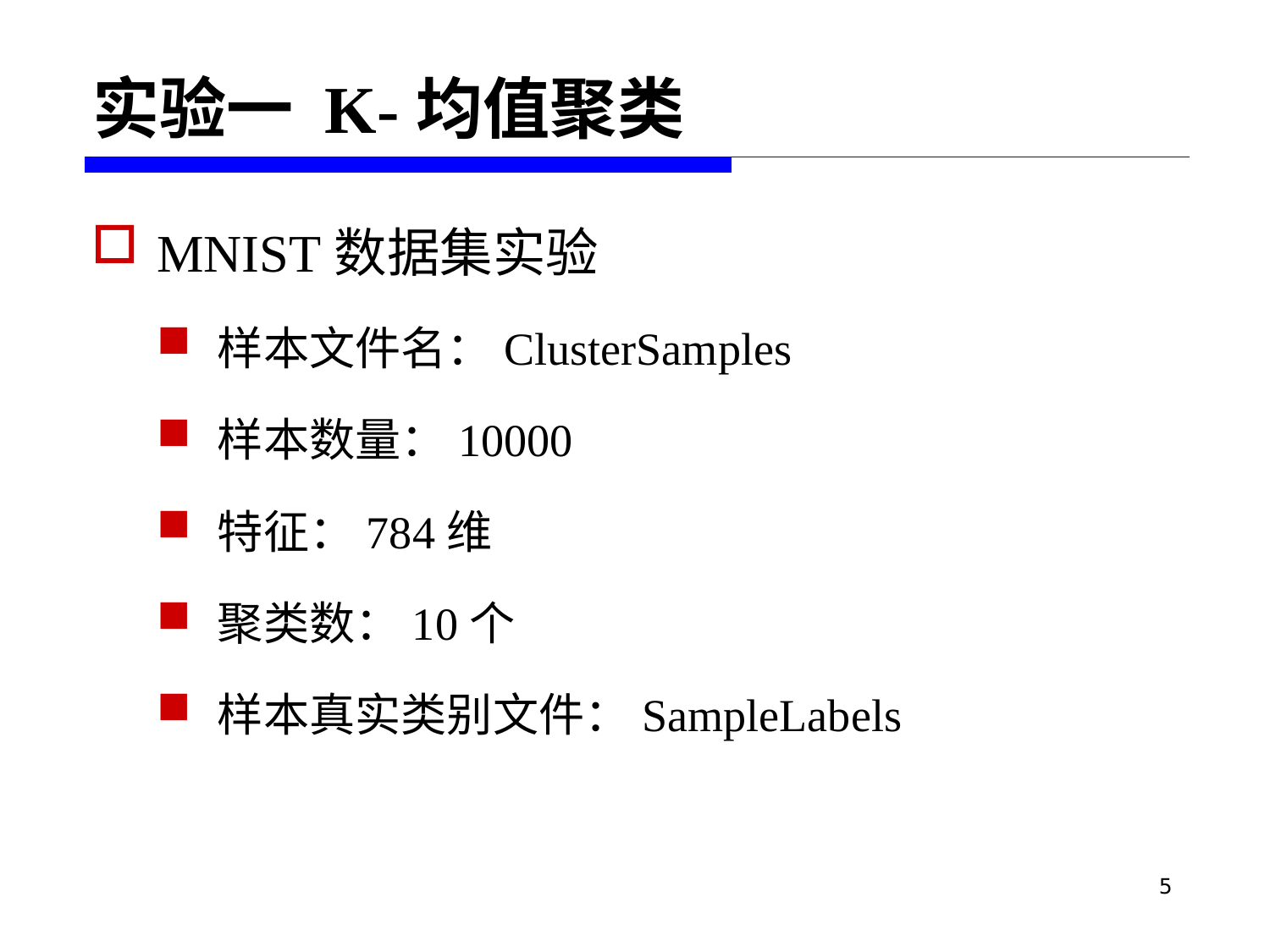

# 实验一 K-均值聚类
MNIST数据集实验
样本文件名：ClusterSamples
样本数量：10000
特征：784维
聚类数：10个
样本真实类别文件：SampleLabels
5